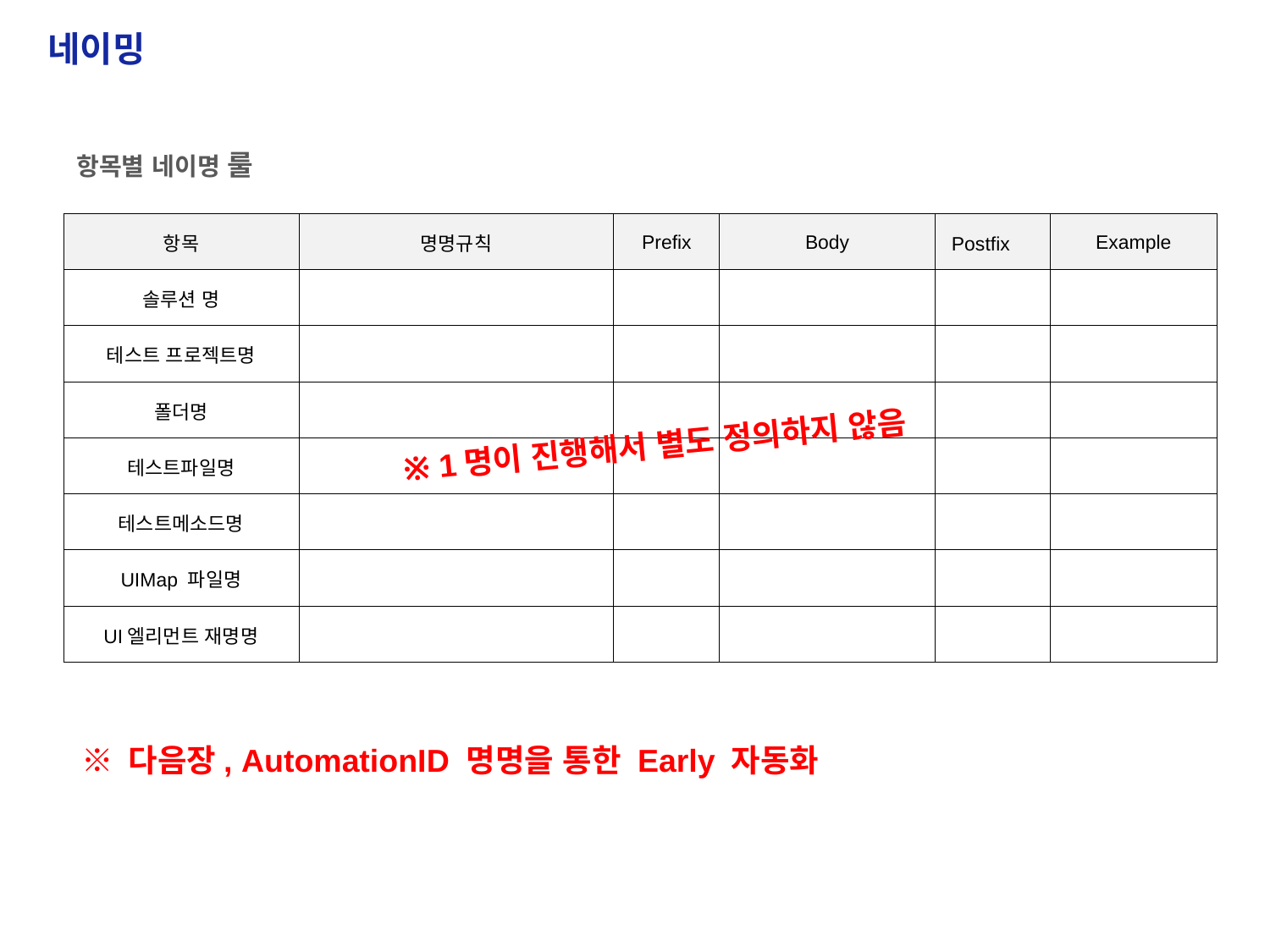

네이밍
항목별 네이명 룰
| 항목 | 명명규칙 | Prefix | Body | Postfix | Example |
| --- | --- | --- | --- | --- | --- |
| 솔루션 명 |  |  |  |  |  |
| 테스트 프로젝트명 |  |  |  |  |  |
| 폴더명 |  |  |  |  |  |
| 테스트파일명 |  |  |  |  |  |
| 테스트메소드명 |  |  |  |  |  |
| UIMap 파일명 |  |  |  |  |  |
| UI엘리먼트 재명명 |  |  |  |  |  |
※ 1명이 진행해서 별도 정의하지 않음
※ 다음장, AutomationID 명명을 통한 Early 자동화